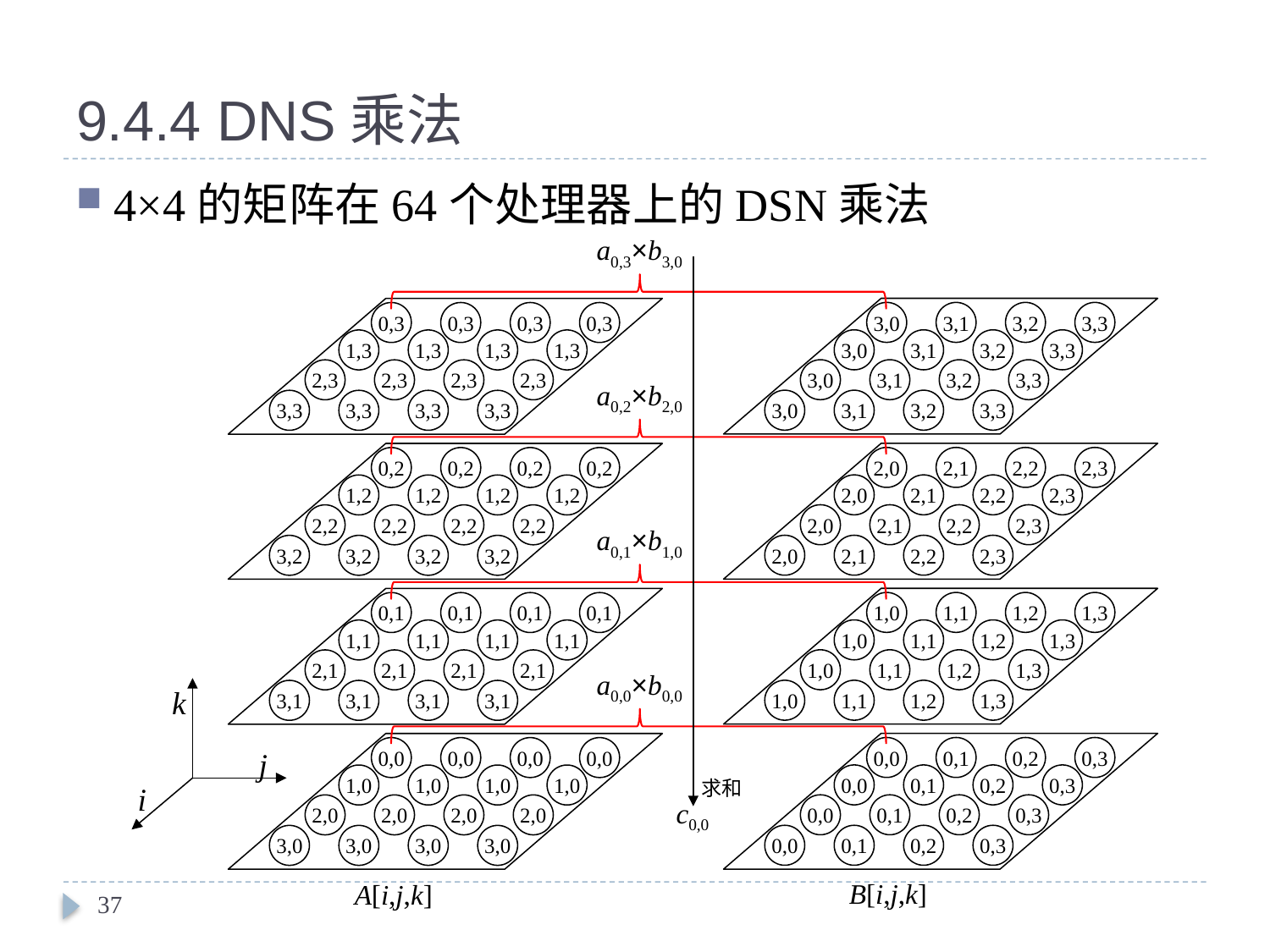

# 9.4.4 DNS乘法
4×4的矩阵在64个处理器上的DSN乘法

a0,3×b3,0

3,0
3,1
3,2
3,3
3,0
3,1
3,2
3,3
3,0
3,1
3,2
3,3
3,0
3,1
3,2
3,3

0,3
0,3
0,3
0,3
1,3
1,3
1,3
1,3
2,3
2,3
2,3
2,3
3,3
3,3
3,3
3,3

a0,2×b2,0

2,0
2,1
2,2
2,3
2,0
2,1
2,2
2,3
2,0
2,1
2,2
2,3
2,0
2,1
2,2
2,3

0,2
0,2
0,2
0,2
1,2
1,2
1,2
1,2
2,2
2,2
2,2
2,2
3,2
3,2
3,2
3,2

a0,1×b1,0

1,0
1,1
1,2
1,3
1,0
1,1
1,2
1,3
1,0
1,1
1,2
1,3
1,0
1,1
1,2
1,3

0,1
0,1
0,1
0,1
1,1
1,1
1,1
1,1
2,1
2,1
2,1
2,1
3,1
3,1
3,1
3,1
a0,0×b0,0
k

0,0
0,1
0,2
0,3
0,0
0,1
0,2
0,3
0,0
0,1
0,2
0,3
0,0
0,1
0,2
0,3

0,0
0,0
0,0
0,0
1,0
1,0
1,0
1,0
2,0
2,0
2,0
2,0
3,0
3,0
3,0
3,0
j
求和
i
c0,0
B[i,j,k]
A[i,j,k]
37